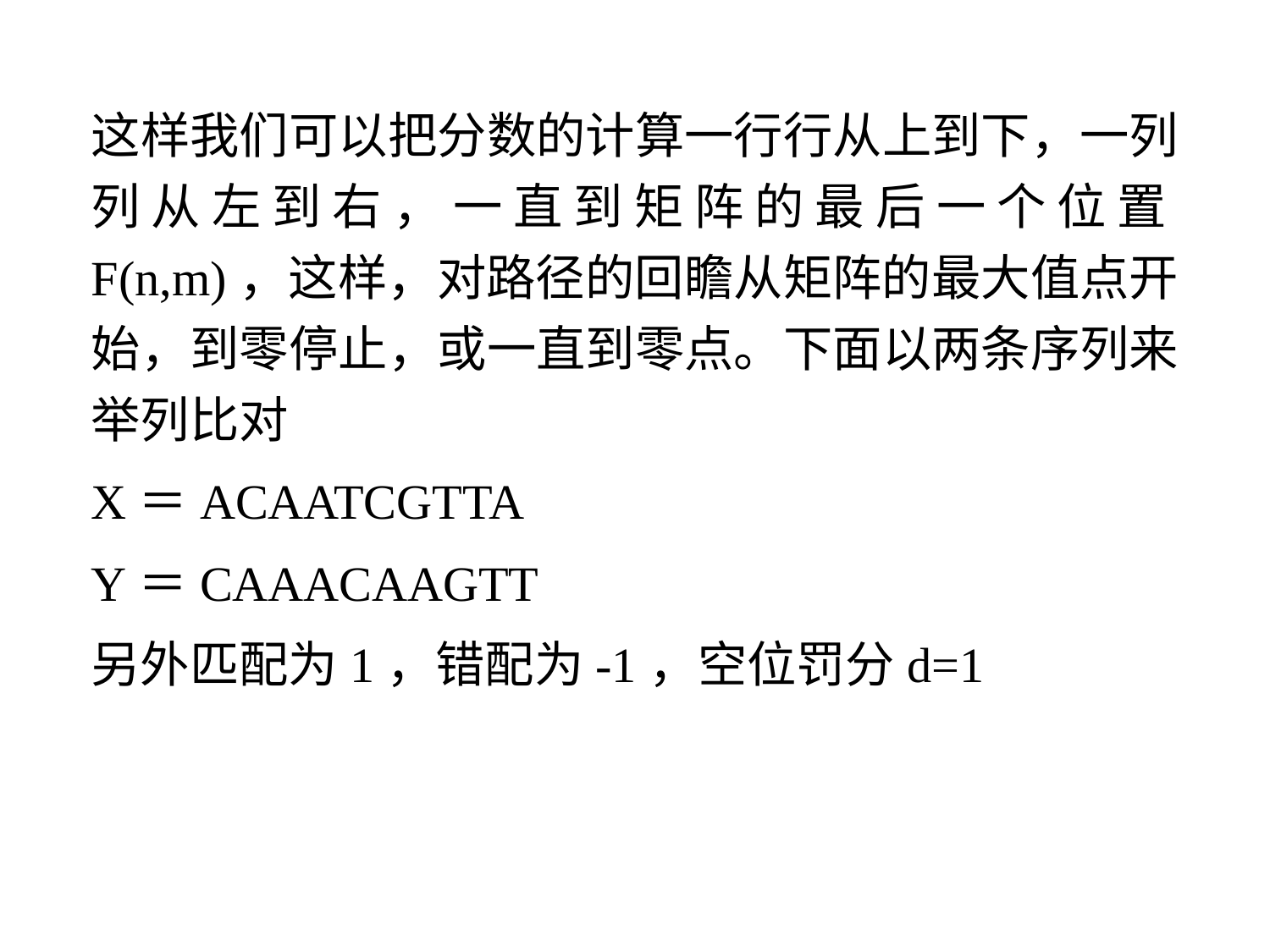

这样我们可以把分数的计算一行行从上到下，一列列从左到右，一直到矩阵的最后一个位置F(n,m)，这样，对路径的回瞻从矩阵的最大值点开始，到零停止，或一直到零点。下面以两条序列来举列比对
X＝ACAATCGTTA
Y＝CAAACAAGTT
另外匹配为1，错配为-1，空位罚分d=1
45